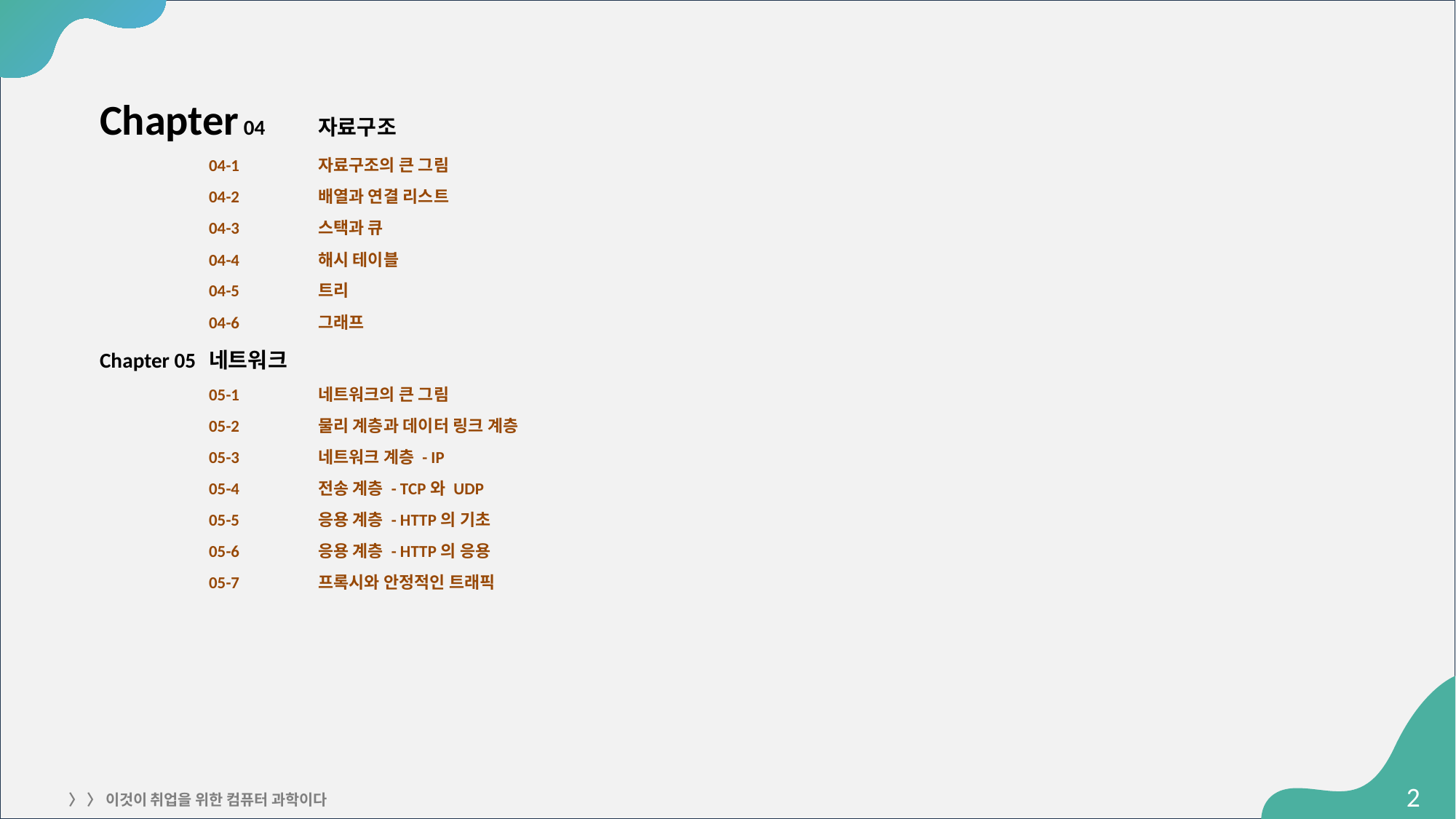

Chapter 04	자료구조
	04-1 	자료구조의 큰 그림
	04-2	배열과 연결 리스트
	04-3	스택과 큐
	04-4	해시 테이블
	04-5	트리
	04-6	그래프
Chapter 05	네트워크
	05-1	네트워크의 큰 그림
	05-2	물리 계층과 데이터 링크 계층
	05-3	네트워크 계층 - IP
	05-4	전송 계층 - TCP와 UDP
	05-5	응용 계층 - HTTP의 기초
	05-6	응용 계층 - HTTP의 응용
	05-7	프록시와 안정적인 트래픽
2
〉 〉 이것이 취업을 위한 컴퓨터 과학이다